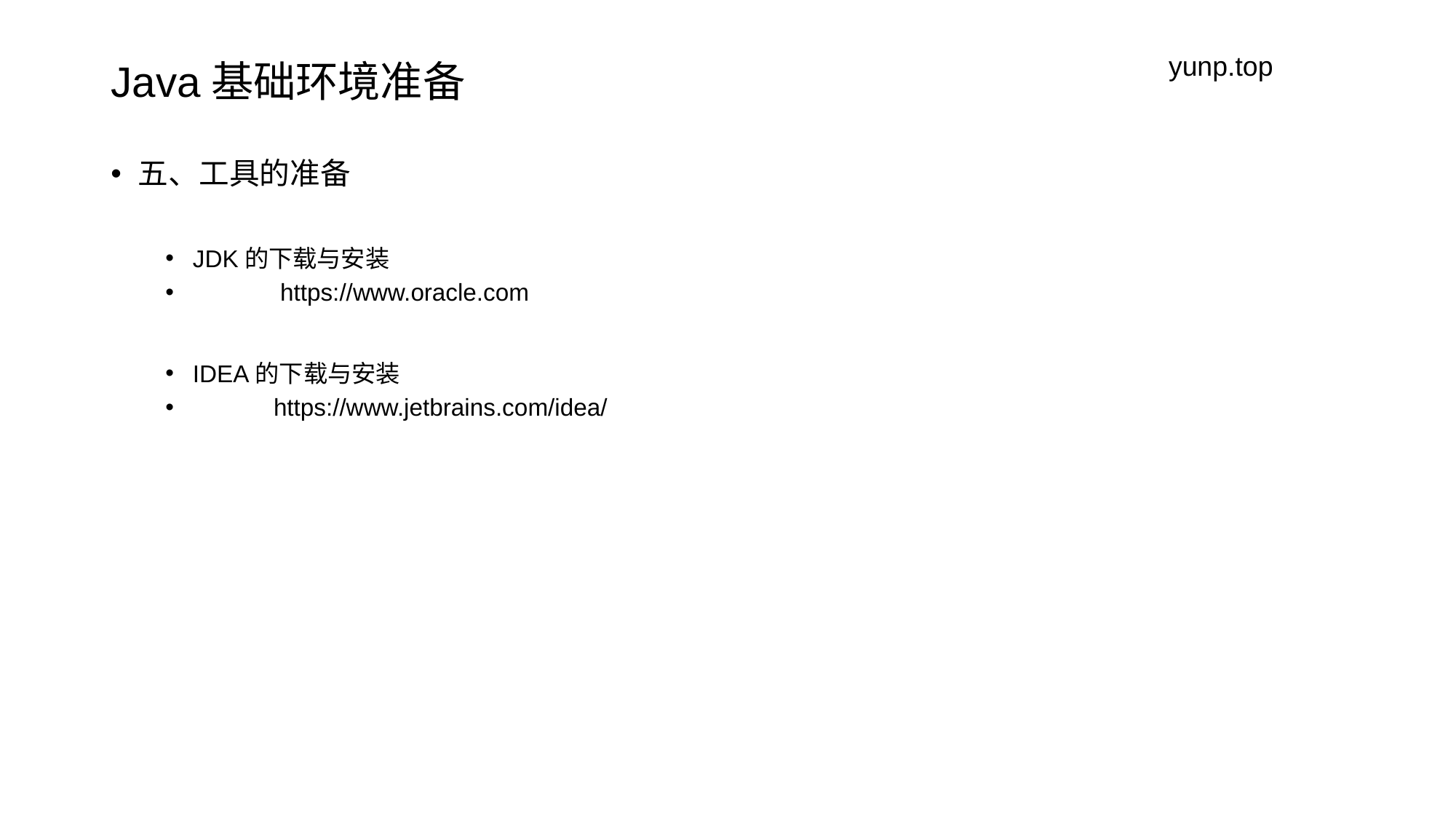

# Java基础环境准备
yunp.top
五、工具的准备

JDK的下载与安装
             https://www.oracle.com

IDEA的下载与安装
            https://www.jetbrains.com/idea/